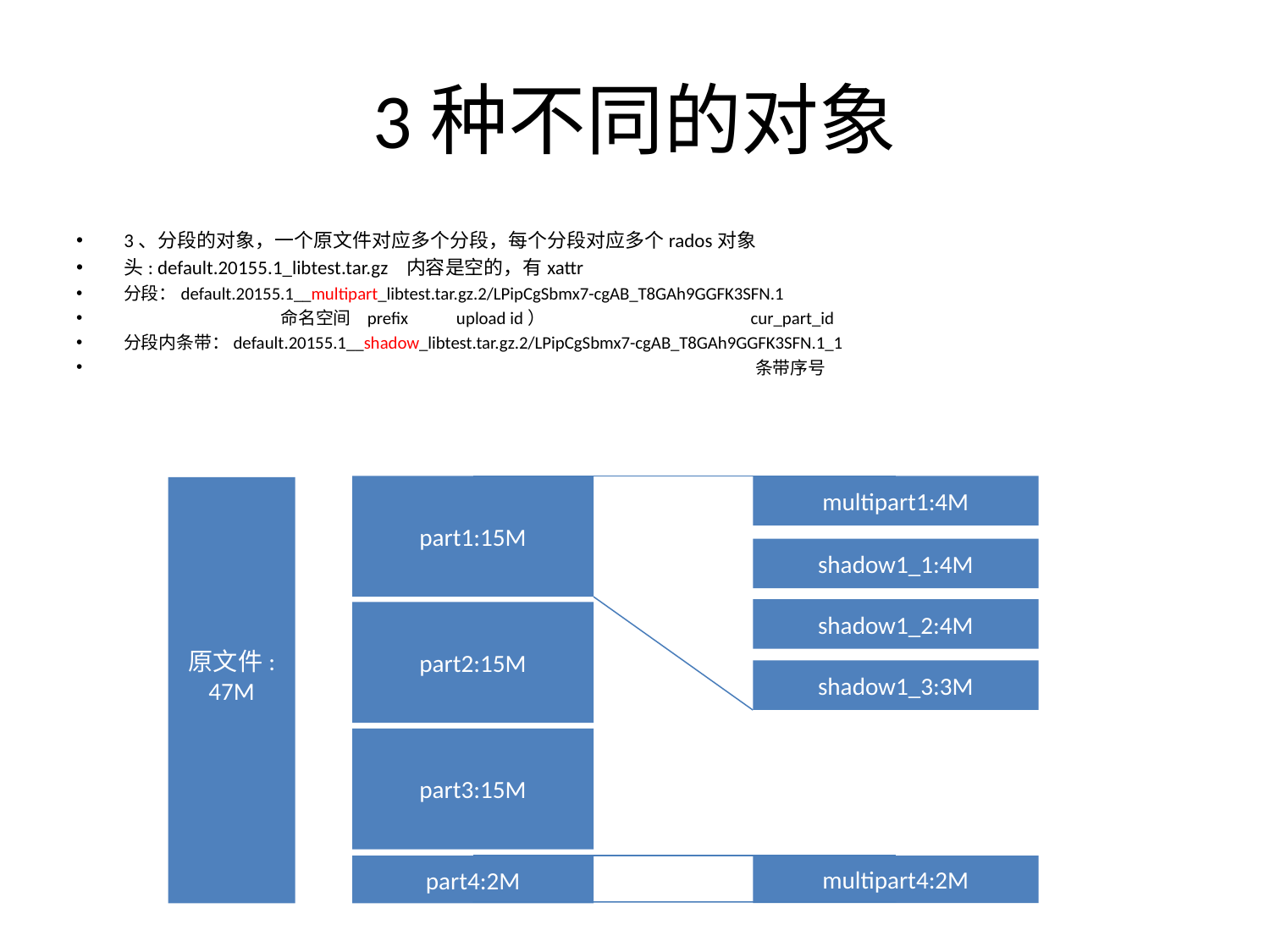

# 3种不同的对象
3、分段的对象，一个原文件对应多个分段，每个分段对应多个rados对象
头: default.20155.1_libtest.tar.gz   内容是空的，有xattr
分段：default.20155.1__multipart_libtest.tar.gz.2/LPipCgSbmx7-cgAB_T8GAh9GGFK3SFN.1
                                      命名空间   prefix            upload id）                                                  cur_part_id
分段内条带：default.20155.1__shadow_libtest.tar.gz.2/LPipCgSbmx7-cgAB_T8GAh9GGFK3SFN.1_1
                                                                                                                                                            条带序号

part1:15M
multipart1:4M
原文件:
47M

shadow1_1:4M
shadow1_2:4M
part2:15M
shadow1_3:3M
part3:15M
part4:2M
multipart4:2M